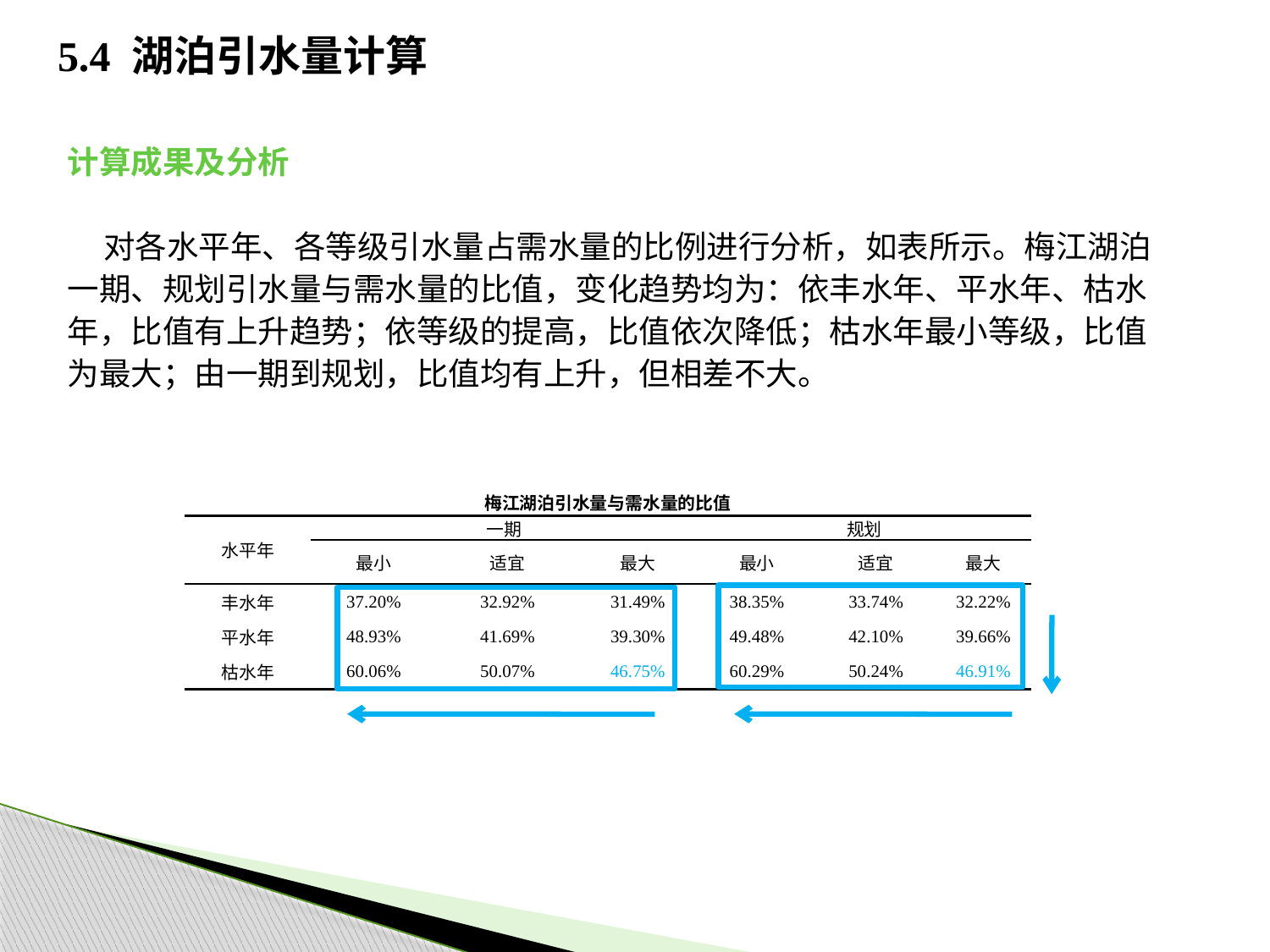

# 5.4 湖泊引水量计算
计算成果及分析

    对各水平年、各等级引水量占需水量的比例进行分析，如表所示。梅江湖泊一期、规划引水量与需水量的比值，变化趋势均为：依丰水年、平水年、枯水年，比值有上升趋势；依等级的提高，比值依次降低；枯水年最小等级，比值为最大；由一期到规划，比值均有上升，但相差不大。
梅江湖泊引水量与需水量的比值

| 水平年 | 一期 |  |  | 规划 |  |  |
| --- | --- | --- | --- | --- | --- | --- |
|  | 最小 | 适宜 | 最大 | 最小 | 适宜 | 最大 |
| 丰水年 | 37.20% | 32.92% | 31.49% | 38.35% | 33.74% | 32.22% |
| 平水年 | 48.93% | 41.69% | 39.30% | 49.48% | 42.10% | 39.66% |
| 枯水年 | 60.06% | 50.07% | 46.75% | 60.29% | 50.24% | 46.91% |